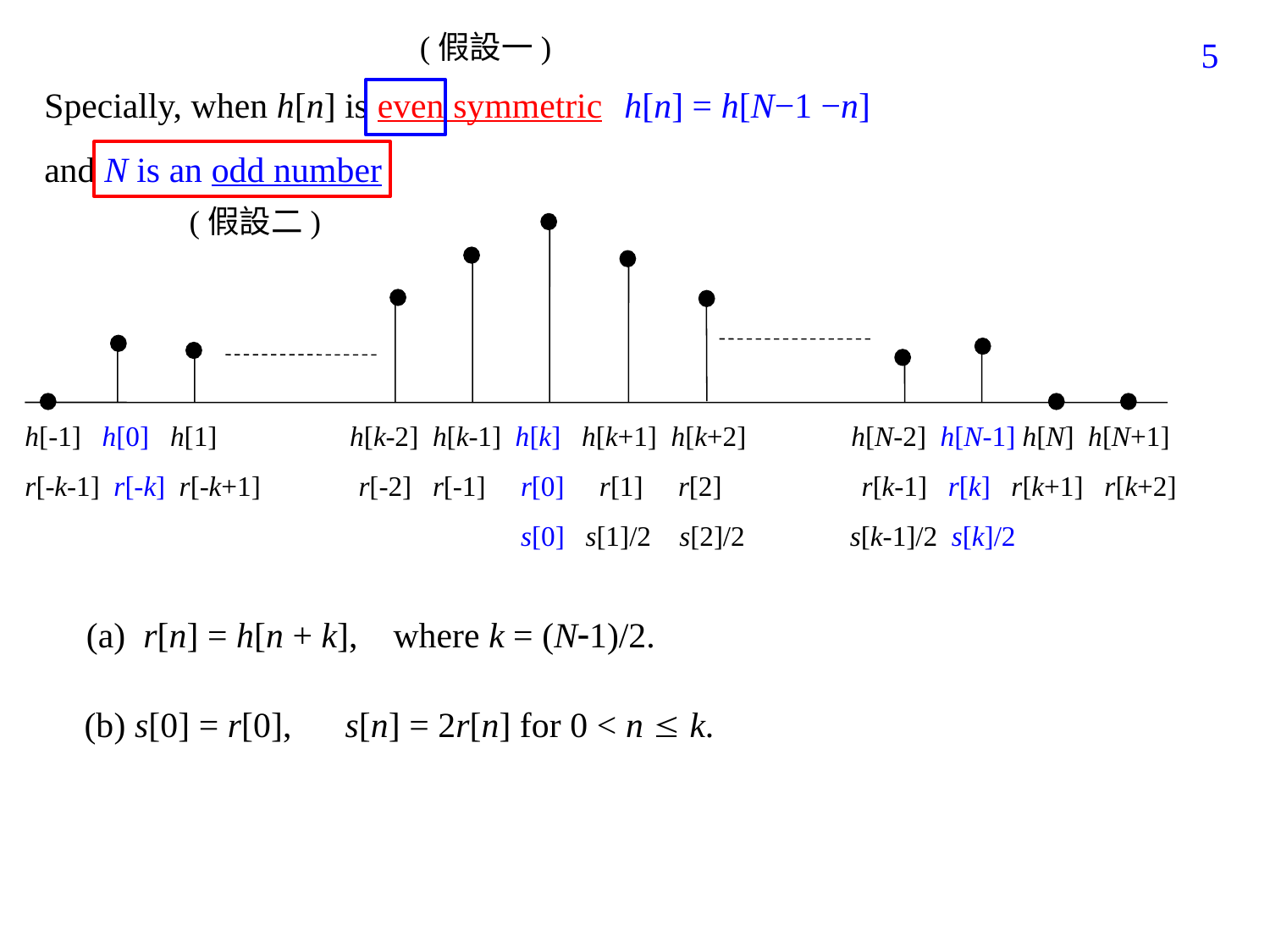

(假設一)
5
Specially, when h[n] is even symmetric
h[n] = h[N−1 −n]

and N is an odd number

(假設二)

h[-1]   h[0]   h[1]                   h[k-2]  h[k-1]  h[k]   h[k+1]  h[k+2]               h[N-2]  h[N-1] h[N]  h[N+1]
r[-k-1]  r[-k]  r[-k+1]              r[-2]   r[-1]     r[0]     r[1]     r[2]                    r[k-1]   r[k]   r[k+1]   r[k+2]
                                                                       s[0]   s[1]/2    s[2]/2               s[k-1]/2  s[k]/2
(a)  r[n] = h[n + k],    where k = (N−1)/2.
(b) s[0] = r[0],      s[n] = 2r[n] for 0 < n ≤ k.